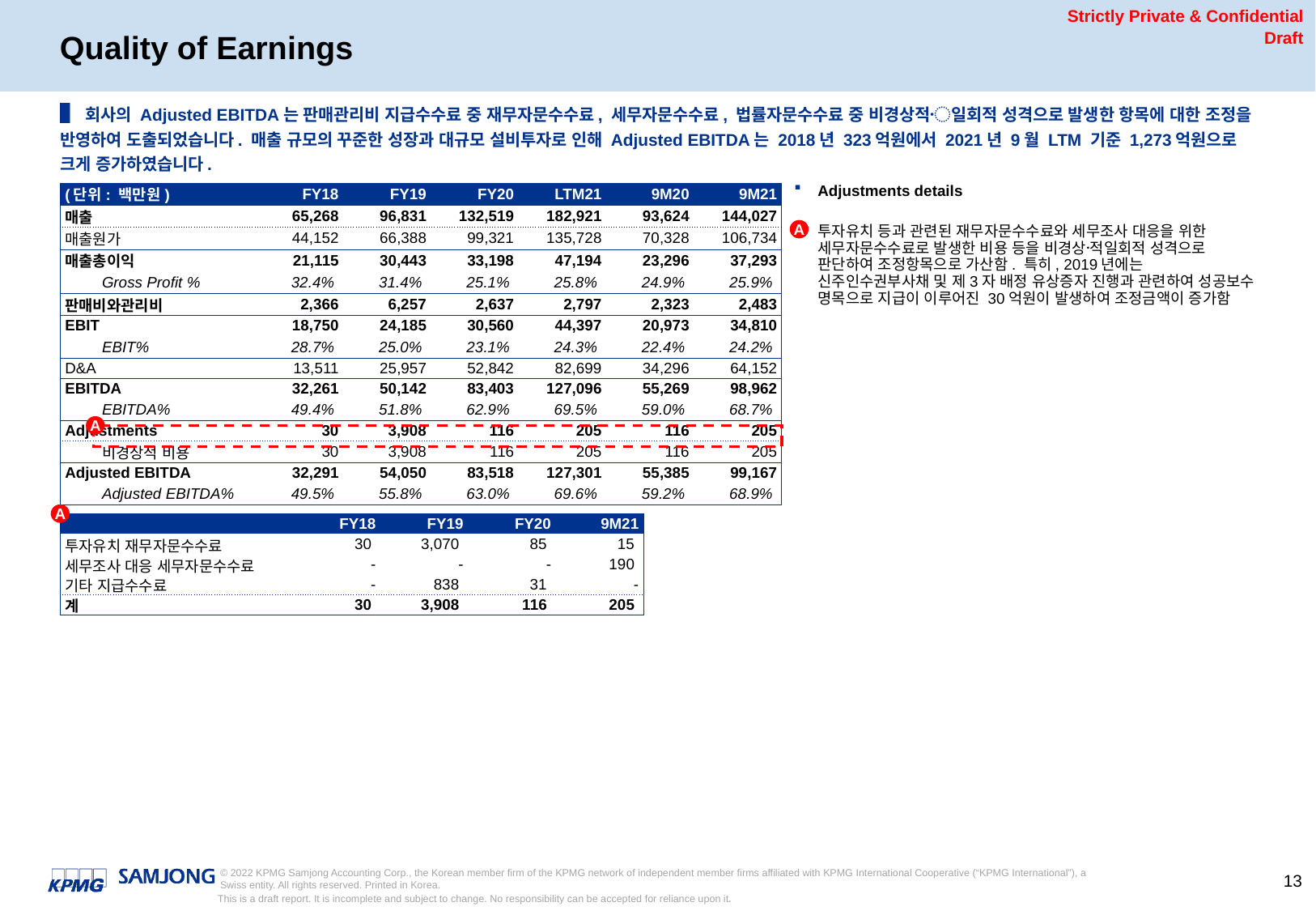

# Quality of Earnings
▌회사의 Adjusted EBITDA는 판매관리비 지급수수료 중 재무자문수수료, 세무자문수수료, 법률자문수수료 중 비경상적〮일회적 성격으로 발생한 항목에 대한 조정을 반영하여 도출되었습니다. 매출 규모의 꾸준한 성장과 대규모 설비투자로 인해 Adjusted EBITDA는 2018년 323억원에서 2021년 9월 LTM 기준 1,273억원으로 크게 증가하였습니다.
 Adjustments details

투자유치 등과 관련된 재무자문수수료와 세무조사 대응을 위한 세무자문수수료로 발생한 비용 등을 비경상적〮일회적 성격으로 판단하여 조정항목으로 가산함. 특히, 2019년에는 신주인수권부사채 및 제3자 배정 유상증자 진행과 관련하여 성공보수 명목으로 지급이 이루어진 30억원이 발생하여 조정금액이 증가함
| (단위: 백만원) |  | FY18 | FY19 | FY20 | LTM21 | 9M20 | 9M21 |
| --- | --- | --- | --- | --- | --- | --- | --- |
| 매출 |  | 65,268 | 96,831 | 132,519 | 182,921 | 93,624 | 144,027 |
| 매출원가 |  | 44,152 | 66,388 | 99,321 | 135,728 | 70,328 | 106,734 |
| 매출총이익 |  | 21,115 | 30,443 | 33,198 | 47,194 | 23,296 | 37,293 |
|  | Gross Profit % | 32.4% | 31.4% | 25.1% | 25.8% | 24.9% | 25.9% |
| 판매비와관리비 |  | 2,366 | 6,257 | 2,637 | 2,797 | 2,323 | 2,483 |
| EBIT |  | 18,750 | 24,185 | 30,560 | 44,397 | 20,973 | 34,810 |
|  | EBIT% | 28.7% | 25.0% | 23.1% | 24.3% | 22.4% | 24.2% |
| D&A |  | 13,511 | 25,957 | 52,842 | 82,699 | 34,296 | 64,152 |
| EBITDA |  | 32,261 | 50,142 | 83,403 | 127,096 | 55,269 | 98,962 |
|  | EBITDA% | 49.4% | 51.8% | 62.9% | 69.5% | 59.0% | 68.7% |
| Adjustments |  | 30 | 3,908 | 116 | 205 | 116 | 205 |
|  | 비경상적 비용 | 30 | 3,908 | 116 | 205 | 116 | 205 |
| Adjusted EBITDA |  | 32,291 | 54,050 | 83,518 | 127,301 | 55,385 | 99,167 |
|  | Adjusted EBITDA% | 49.5% | 55.8% | 63.0% | 69.6% | 59.2% | 68.9% |
A
A

A
|  | FY18 | FY19 | FY20 | 9M21 |
| --- | --- | --- | --- | --- |
| 투자유치 재무자문수수료 | 30 | 3,070 | 85 | 15 |
| 세무조사 대응 세무자문수수료 | - | - | - | 190 |
| 기타 지급수수료 | - | 838 | 31 | - |
| 계 | 30 | 3,908 | 116 | 205 |